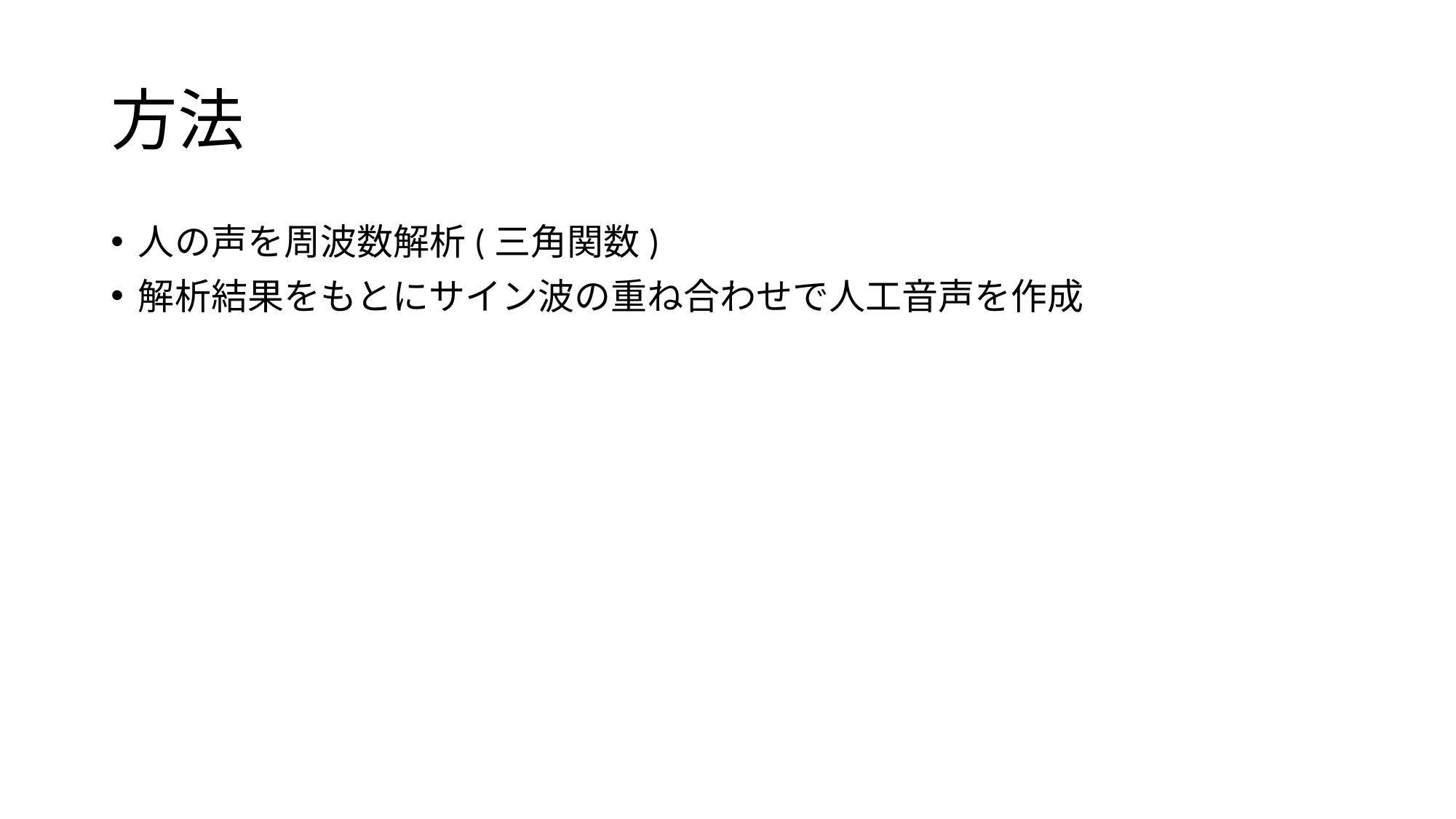

# 方法
人の声を周波数解析(三角関数)
解析結果をもとにサイン波の重ね合わせで人工音声を作成